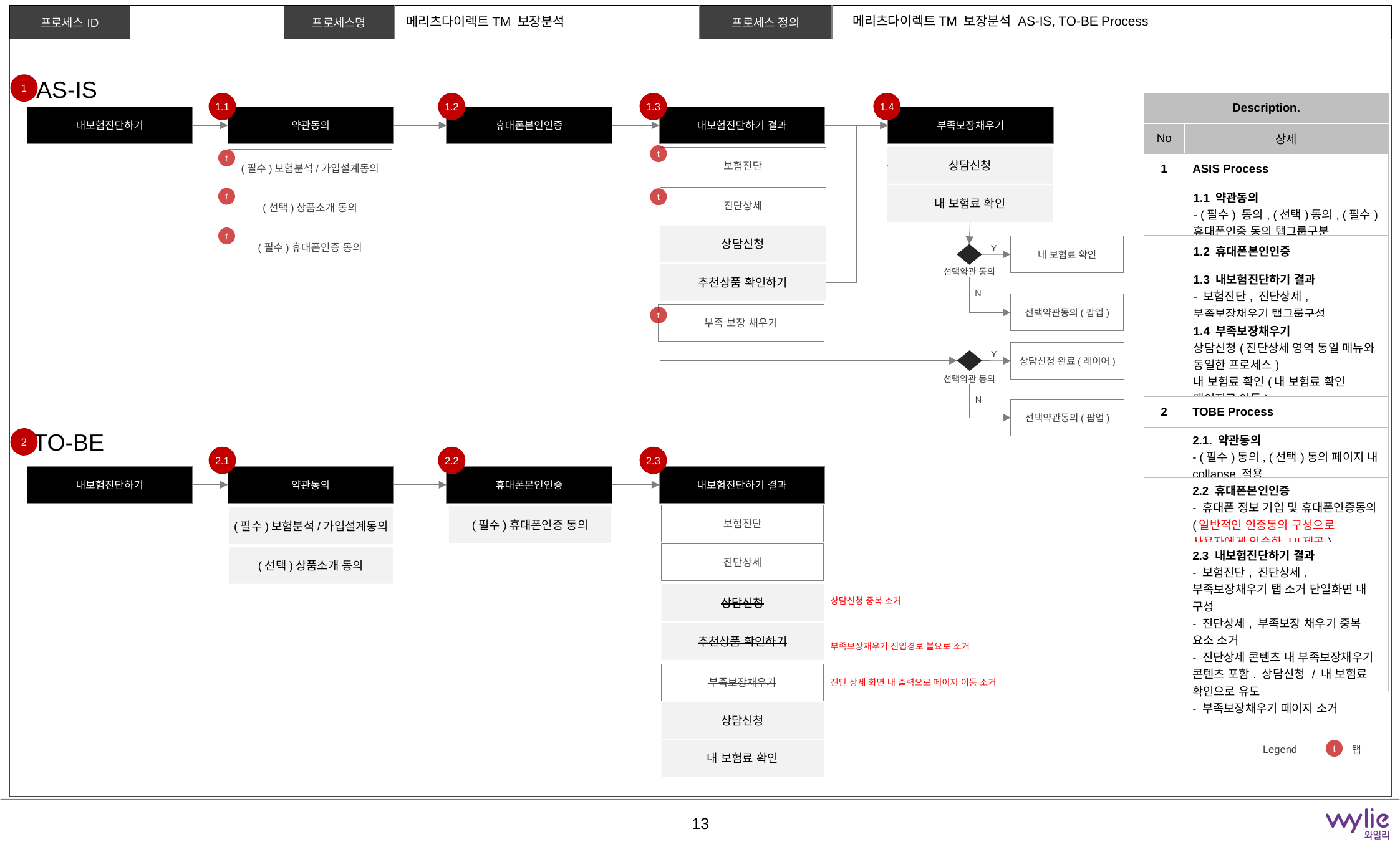

메리츠다이렉트TM 보장분석 AS-IS, TO-BE Process
메리츠다이렉트TM 보장분석
AS-IS
1
1.1
1.2
1.3
1.4
| Description. |  |
| --- | --- |
| No | 상세 |
| 1 | ASIS Process |
|  | 1.1 약관동의 - (필수) 동의, (선택)동의, (필수)휴대폰인증 동의 탭그룹구분 |
|  | 1.2 휴대폰본인인증 |
|  | 1.3 내보험진단하기 결과 - 보험진단, 진단상세, 부족보장채우기 탭그룹구성 |
|  | 1.4 부족보장채우기 상담신청(진단상세 영역 동일 메뉴와 동일한 프로세스) 내 보험료 확인(내 보험료 확인 페이지로 이동) |
| 2 | TOBE Process |
|  | 2.1. 약관동의 - (필수)동의, (선택)동의 페이지 내 collapse 적용 |
|  | 2.2 휴대폰본인인증 - 휴대폰 정보 기입 및 휴대폰인증동의 (일반적인 인증동의 구성으로 사용자에게 익숙한 UI제공) |
|  | 2.3 내보험진단하기 결과 - 보험진단, 진단상세, 부족보장채우기 탭 소거 단일화면 내 구성 - 진단상세, 부족보장 채우기 중복 요소 소거 - 진단상세 콘텐츠 내 부족보장채우기 콘텐츠 포함. 상담신청 / 내 보험료 확인으로 유도 - 부족보장채우기 페이지 소거 |
내보험진단하기
약관동의
휴대폰본인인증
내보험진단하기 결과
부족보장채우기
t
상담신청
보험진단
(필수)보험분석/가입설계동의
t
내 보험료 확인
진단상세
t
t
(선택)상품소개 동의
상담신청
t
(필수)휴대폰인증 동의
내 보험료 확인
Y

추천상품 확인하기
선택약관 동의
N
선택약관동의(팝업)
부족 보장 채우기
t
상담신청 완료(레이어)
Y

선택약관 동의
N
선택약관동의(팝업)
TO-BE
2
2.1
2.2
2.3
내보험진단하기
약관동의
휴대폰본인인증
내보험진단하기 결과
보험진단
(필수)휴대폰인증 동의
(필수)보험분석/가입설계동의
진단상세
(선택)상품소개 동의
상담신청
상담신청 중복 소거
추천상품 확인하기
부족보장채우기 진입경로 불요로 소거
부족보장채우기
진단 상세 화면 내 출력으로 페이지 이동 소거
상담신청
Legend
탭
내 보험료 확인
t